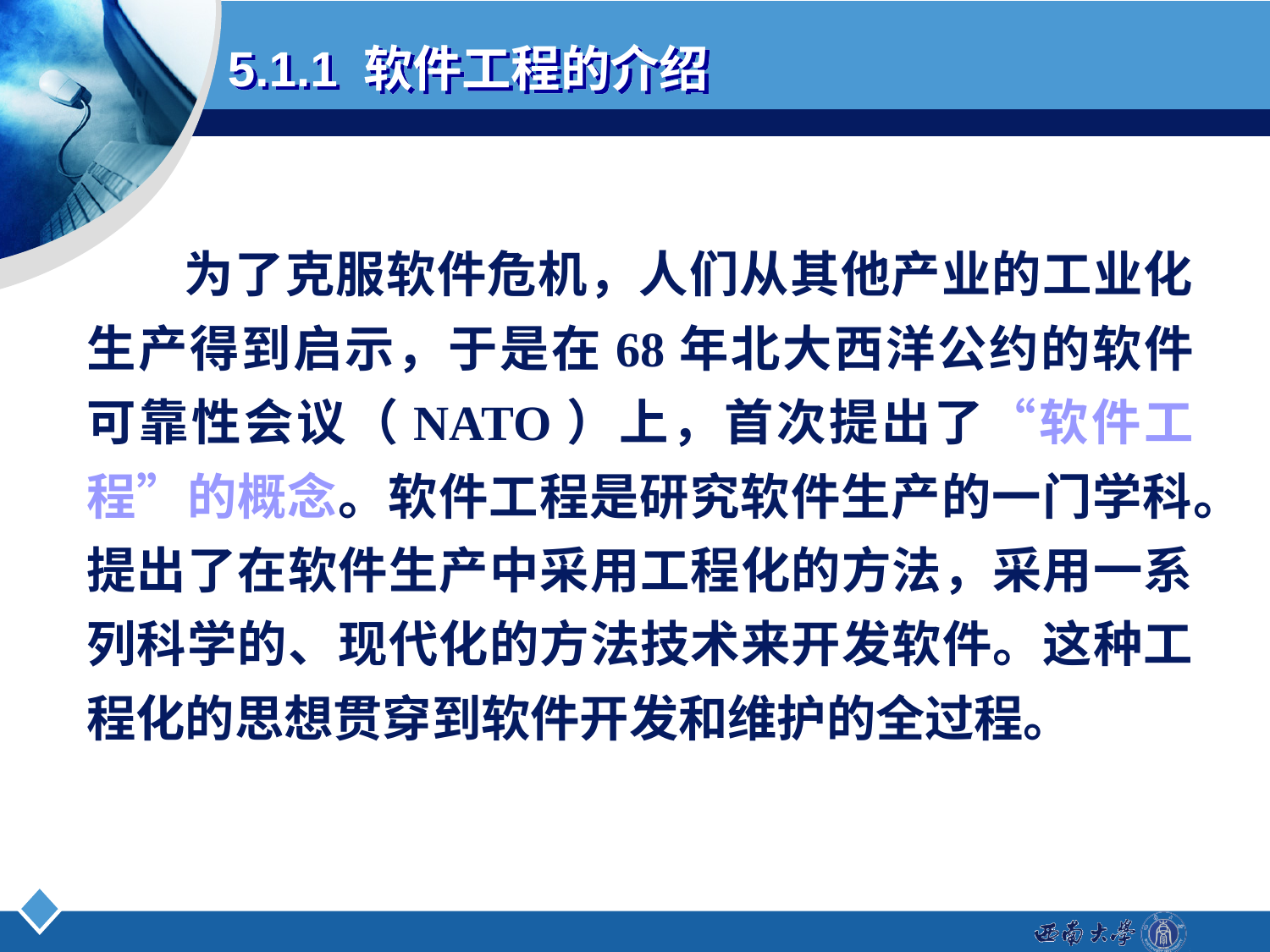

# 5.1.1 软件工程的介绍
　　 为了克服软件危机，人们从其他产业的工业化生产得到启示，于是在68年北大西洋公约的软件可靠性会议（NATO）上，首次提出了“软件工程”的概念。软件工程是研究软件生产的一门学科。提出了在软件生产中采用工程化的方法，采用一系列科学的、现代化的方法技术来开发软件。这种工程化的思想贯穿到软件开发和维护的全过程。